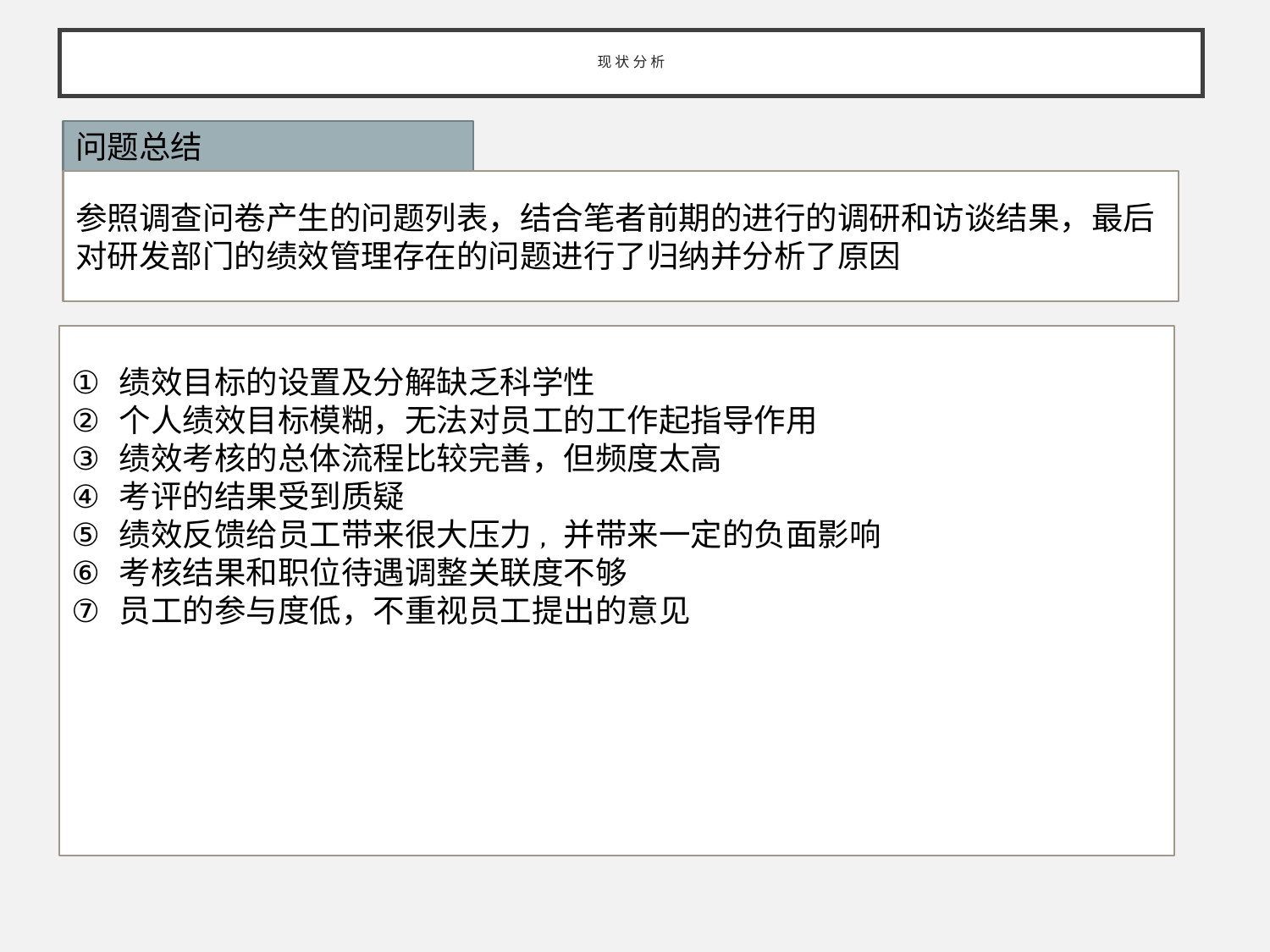

# 现状分析
问题总结
参照调查问卷产生的问题列表，结合笔者前期的进行的调研和访谈结果，最后对研发部门的绩效管理存在的问题进行了归纳并分析了原因

绩效目标的设置及分解缺乏科学性
个人绩效目标模糊，无法对员工的工作起指导作用
绩效考核的总体流程比较完善，但频度太高
考评的结果受到质疑
绩效反馈给员工带来很大压力, 并带来一定的负面影响
考核结果和职位待遇调整关联度不够
员工的参与度低，不重视员工提出的意见